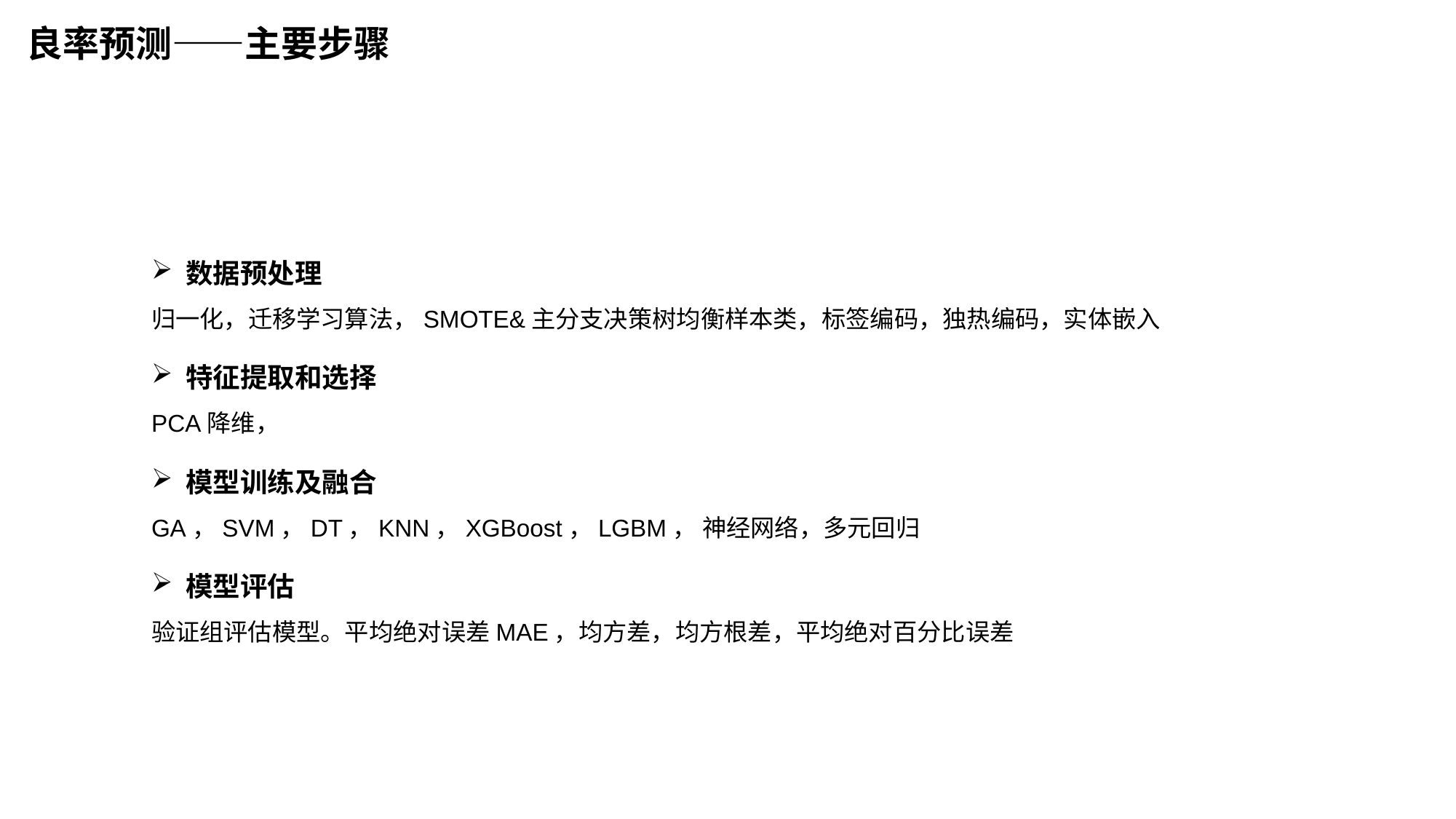

良率预测——主要步骤
数据预处理
归一化，迁移学习算法，SMOTE&主分支决策树均衡样本类，标签编码，独热编码，实体嵌入
特征提取和选择
PCA降维，
模型训练及融合
GA，SVM，DT，KNN，XGBoost，LGBM， 神经网络，多元回归
模型评估
验证组评估模型。平均绝对误差MAE，均方差，均方根差，平均绝对百分比误差